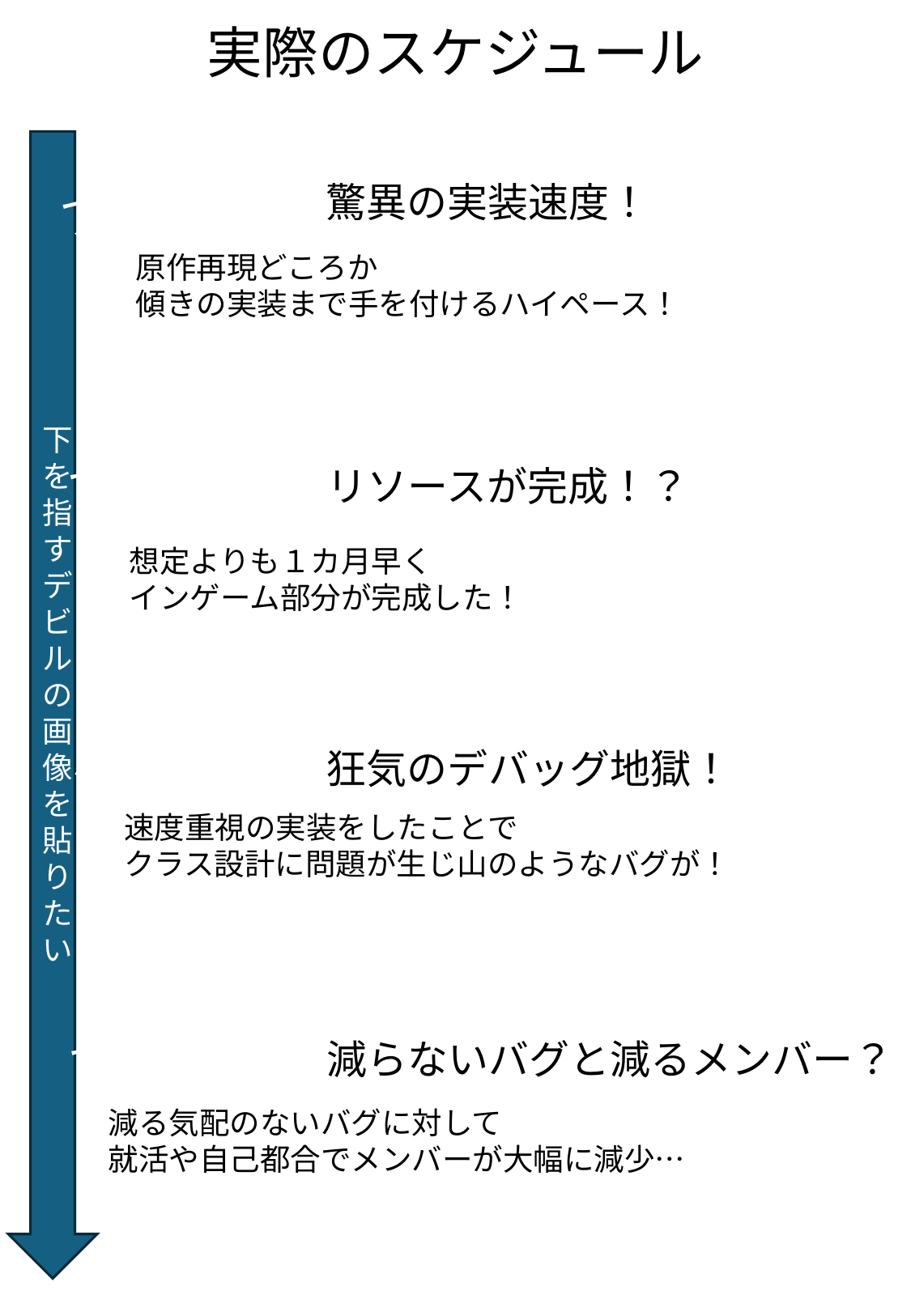

# 実際のスケジュール
下を指すデビルの画像を貼りたい
プロトタイプ版
驚異の実装速度！
原作再現どころか
傾きの実装まで手を付けるハイペース！
アルファ版
リソースが完成！？
想定よりも１カ月早く
インゲーム部分が完成した！
ベータ版
狂気のデバッグ地獄！
速度重視の実装をしたことで
クラス設計に問題が生じ山のようなバグが！
マスター版
減らないバグと減るメンバー？
減る気配のないバグに対して
就活や自己都合でメンバーが大幅に減少…